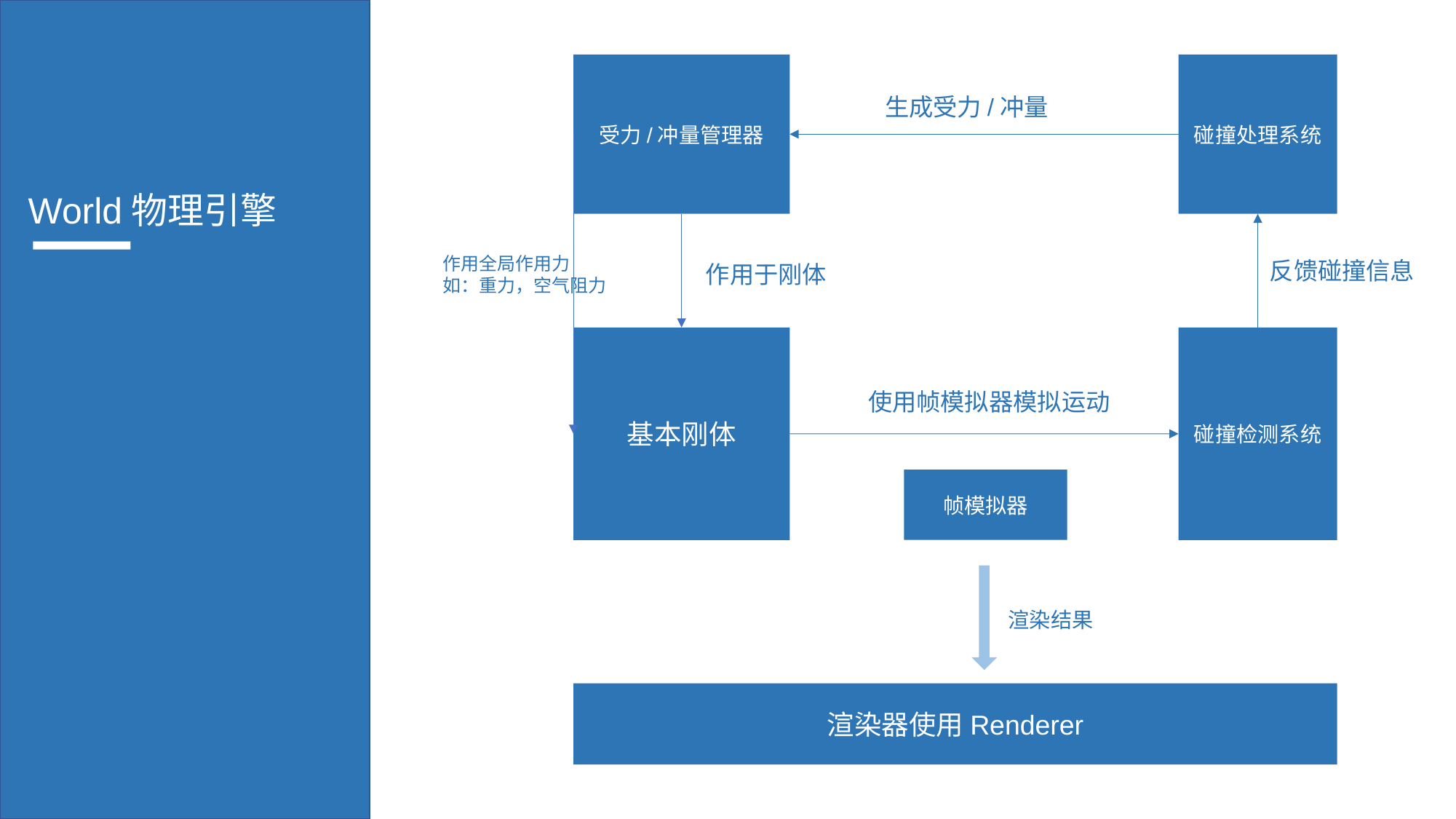

World物理引擎

碰撞处理系统
基本刚体
碰撞检测系统
帧模拟器
渲染器使用Renderer
受力/冲量管理器
生成受力/冲量
作用全局作用力
如：重力，空气阻力
反馈碰撞信息
作用于刚体
使用帧模拟器模拟运动

渲染结果